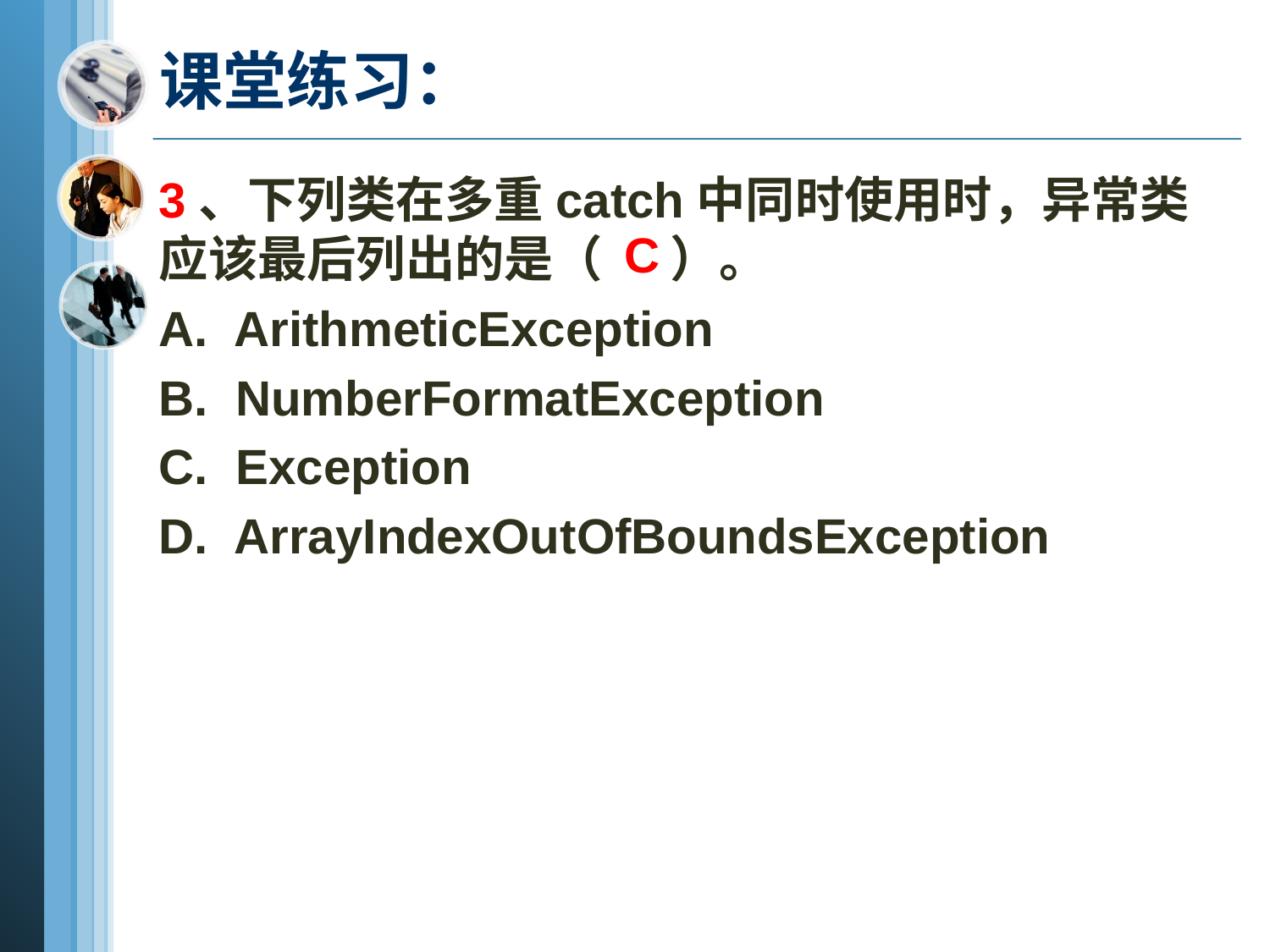

# 课堂练习：
3、下列类在多重catch中同时使用时，异常类应该最后列出的是（      ）。
A.  ArithmeticException
B.  NumberFormatException
C.  Exception
D.  ArrayIndexOutOfBoundsException
C